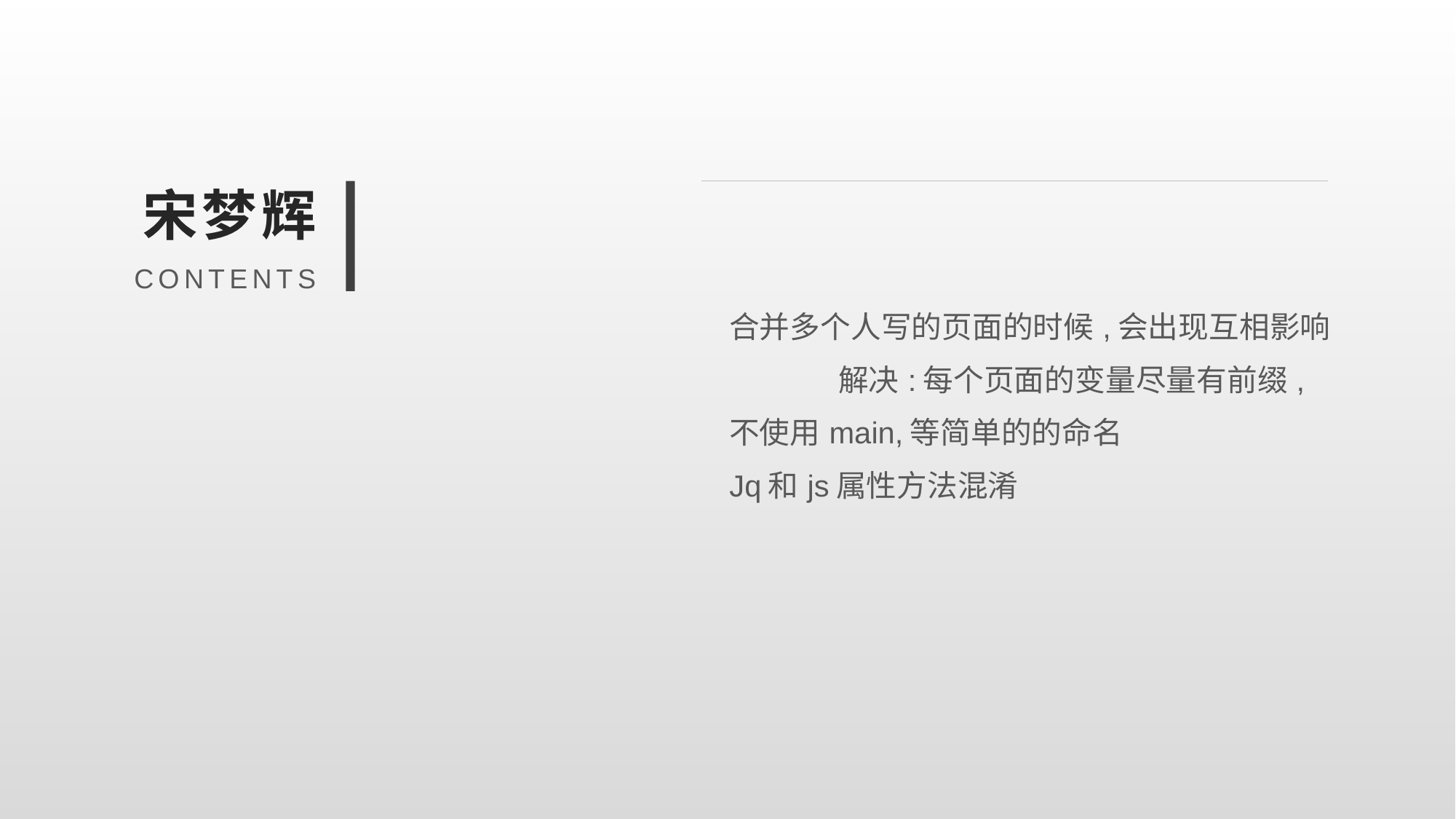

宋梦辉

合并多个人写的页面的时候,会出现互相影响
	解决:每个页面的变量尽量有前缀,不使用main,等简单的的命名
Jq和js属性方法混淆
CONTENTS